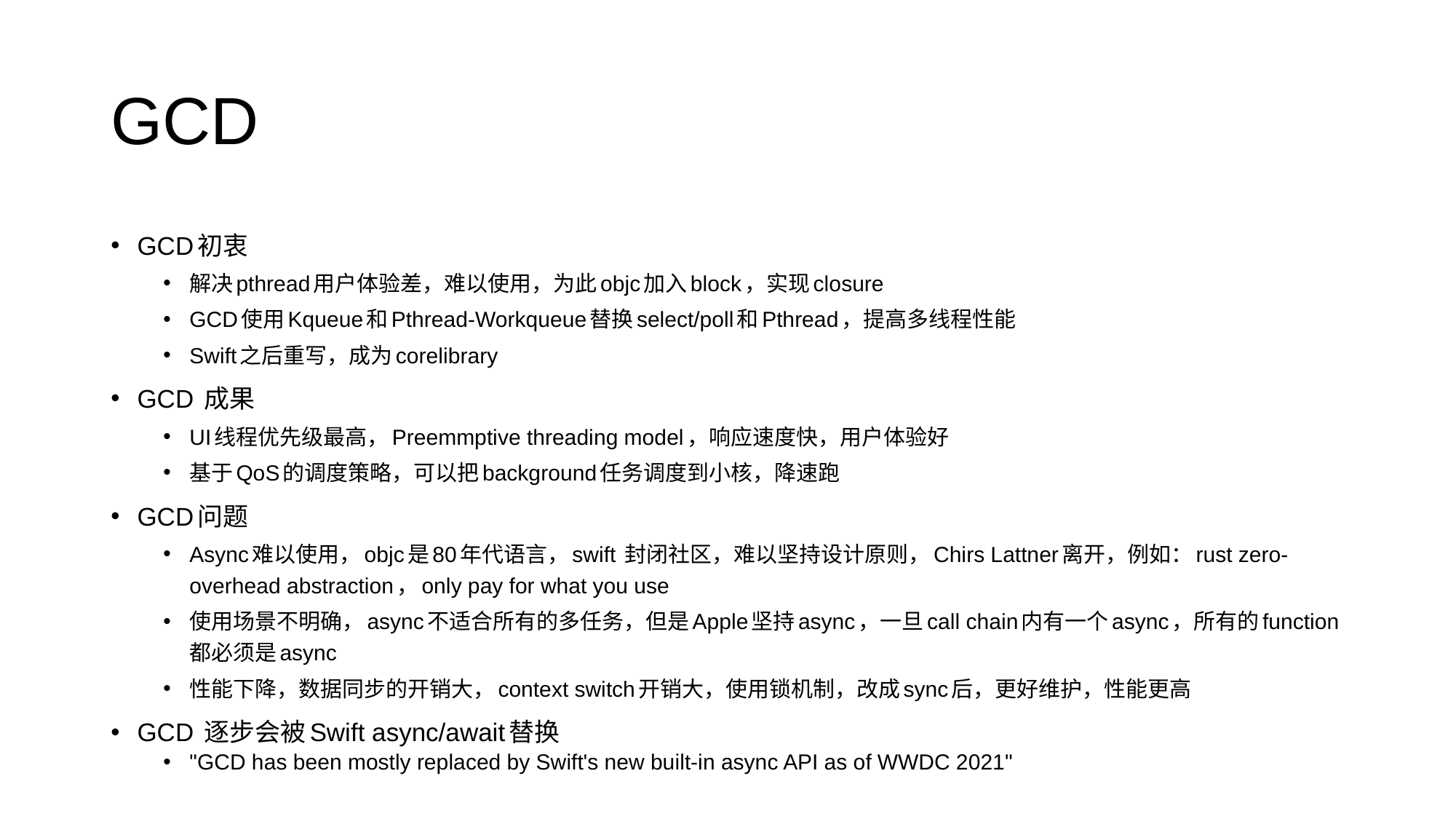

# GCD
GCD初衷
解决pthread用户体验差，难以使用，为此objc加入block，实现closure
GCD使用Kqueue和Pthread-Workqueue替换select/poll和Pthread，提高多线程性能
Swift之后重写，成为corelibrary
GCD 成果
UI线程优先级最高，Preemmptive threading model，响应速度快，用户体验好
基于QoS的调度策略，可以把background任务调度到小核，降速跑
GCD问题
Async难以使用，objc是80年代语言，swift 封闭社区，难以坚持设计原则，Chirs Lattner离开，例如：rust zero-overhead abstraction，only pay for what you use
使用场景不明确，async不适合所有的多任务，但是Apple坚持async，一旦call chain内有一个async，所有的function都必须是async
性能下降，数据同步的开销大，context switch开销大，使用锁机制，改成sync后，更好维护，性能更高
GCD 逐步会被Swift async/await替换
"GCD has been mostly replaced by Swift's new built-in async API as of WWDC 2021"